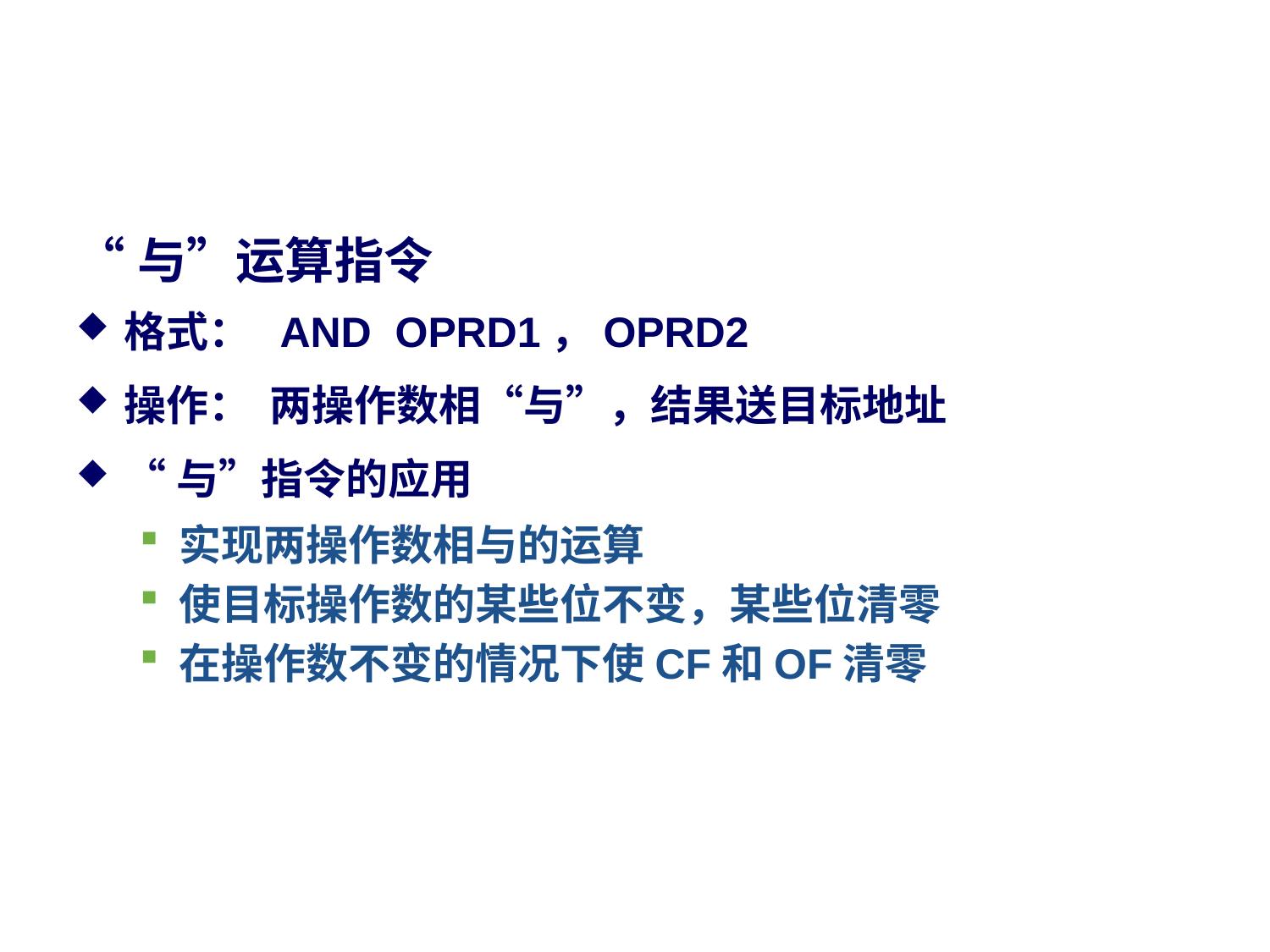

#
“与”运算指令
格式：  AND  OPRD1，OPRD2
操作：  两操作数相“与”，结果送目标地址
“与”指令的应用
实现两操作数相与的运算
使目标操作数的某些位不变，某些位清零
在操作数不变的情况下使CF和OF清零